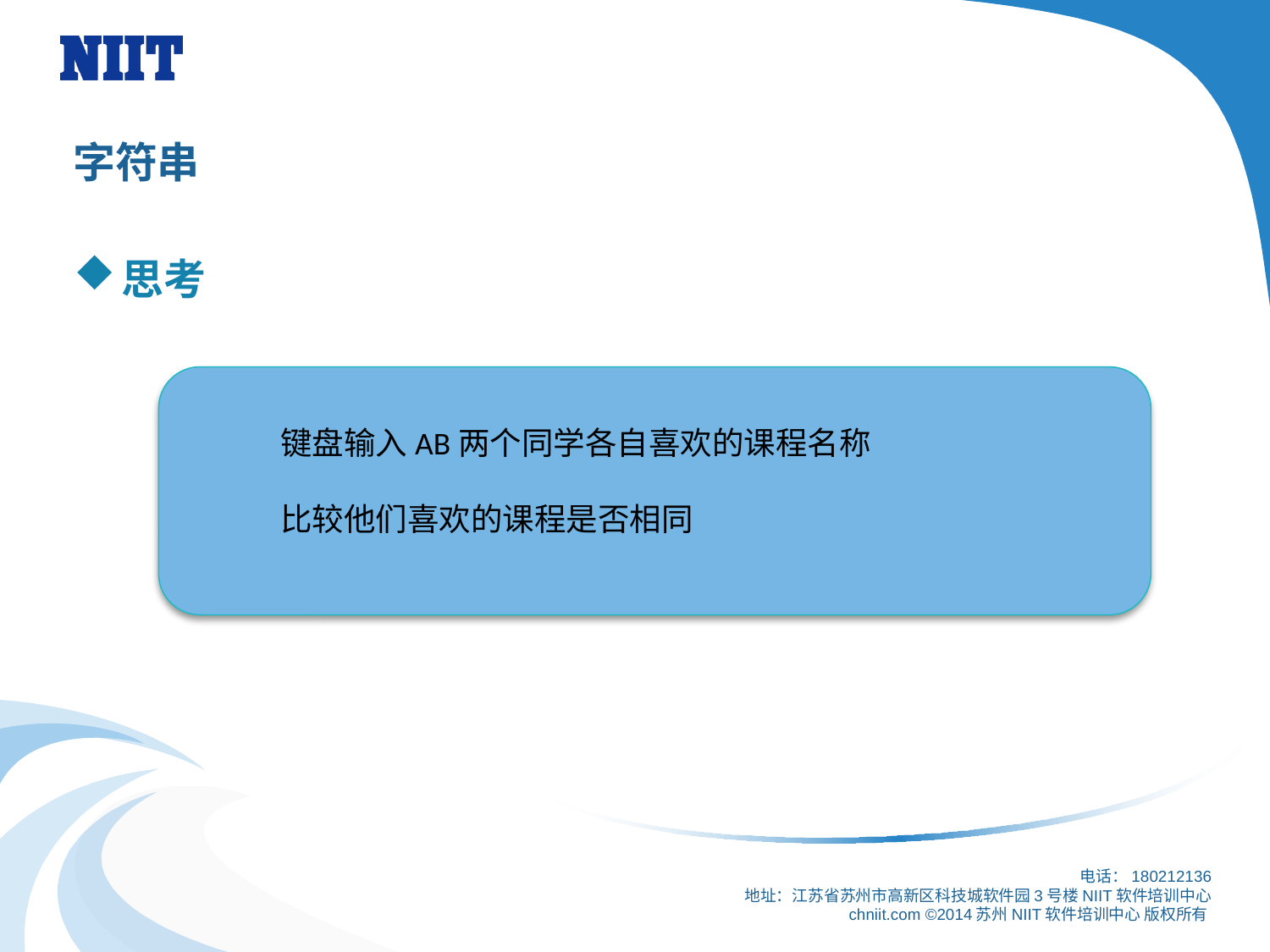

# 字符串
思考

键盘输入AB两个同学各自喜欢的课程名称

比较他们喜欢的课程是否相同